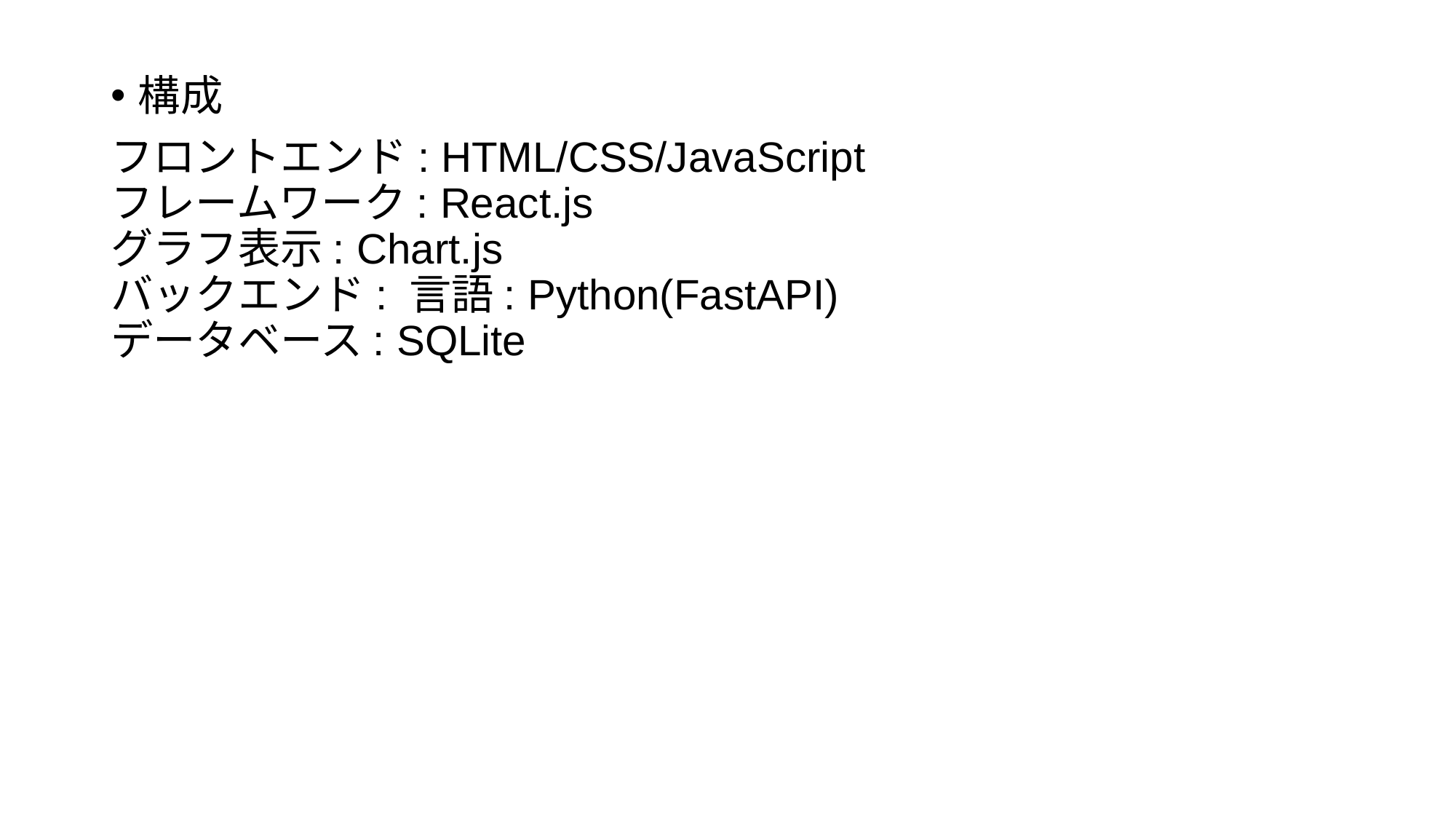

構成
フロントエンド: HTML/CSS/JavaScript
フレームワーク: React.js
グラフ表示: Chart.js
バックエンド: 言語: Python(FastAPI)
データベース: SQLite